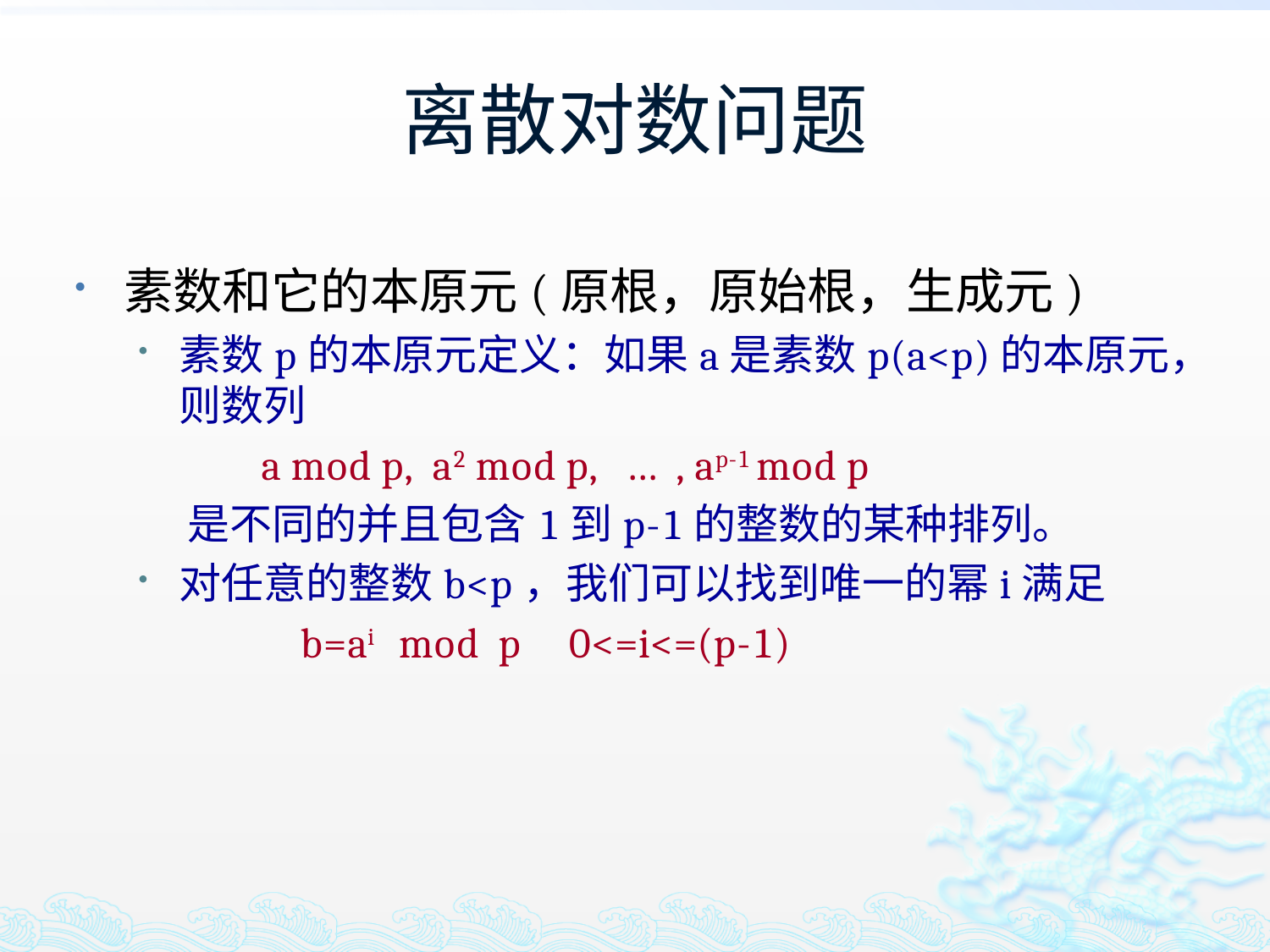

# 离散对数问题
素数和它的本原元(原根，原始根，生成元)
素数p的本原元定义：如果a是素数p(a<p)的本原元，则数列
             a mod p,  a2 mod p,   …  , ap-1 mod p
    是不同的并且包含1到p-1的整数的某种排列。
对任意的整数b<p，我们可以找到唯一的幂i满足
  	             b=ai   mod  p     0<=i<=(p-1)